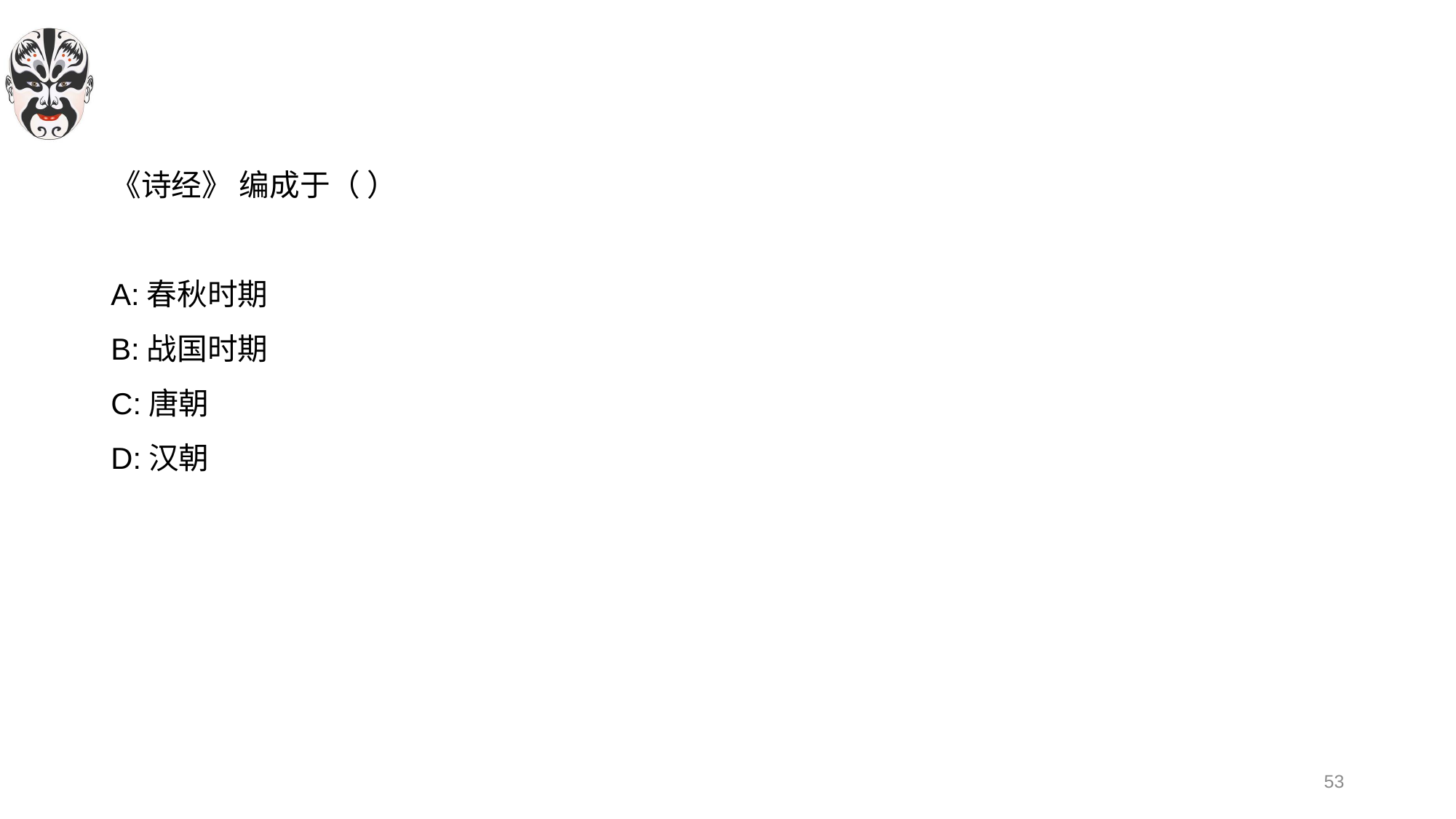

#
《诗经》 编成于（ ）

A:春秋时期
B:战国时期
C:唐朝
D:汉朝

53